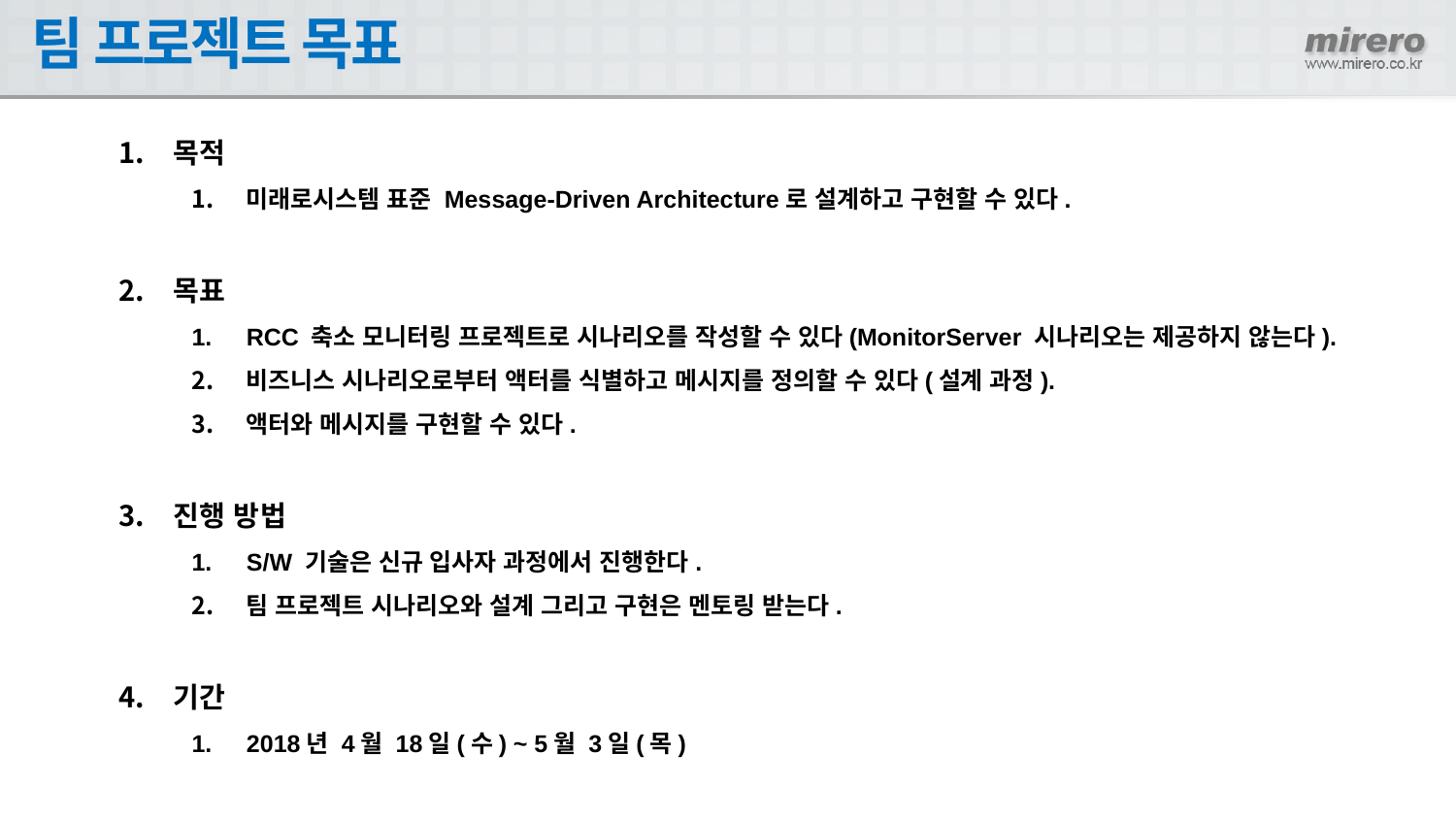

# 팀 프로젝트 목표
목적
미래로시스템 표준 Message-Driven Architecture로 설계하고 구현할 수 있다.

목표
RCC 축소 모니터링 프로젝트로 시나리오를 작성할 수 있다(MonitorServer 시나리오는 제공하지 않는다).
비즈니스 시나리오로부터 액터를 식별하고 메시지를 정의할 수 있다(설계 과정).
액터와 메시지를 구현할 수 있다.

진행 방법
S/W 기술은 신규 입사자 과정에서 진행한다.
팀 프로젝트 시나리오와 설계 그리고 구현은 멘토링 받는다.

기간
2018년 4월 18일(수) ~ 5월 3일(목)